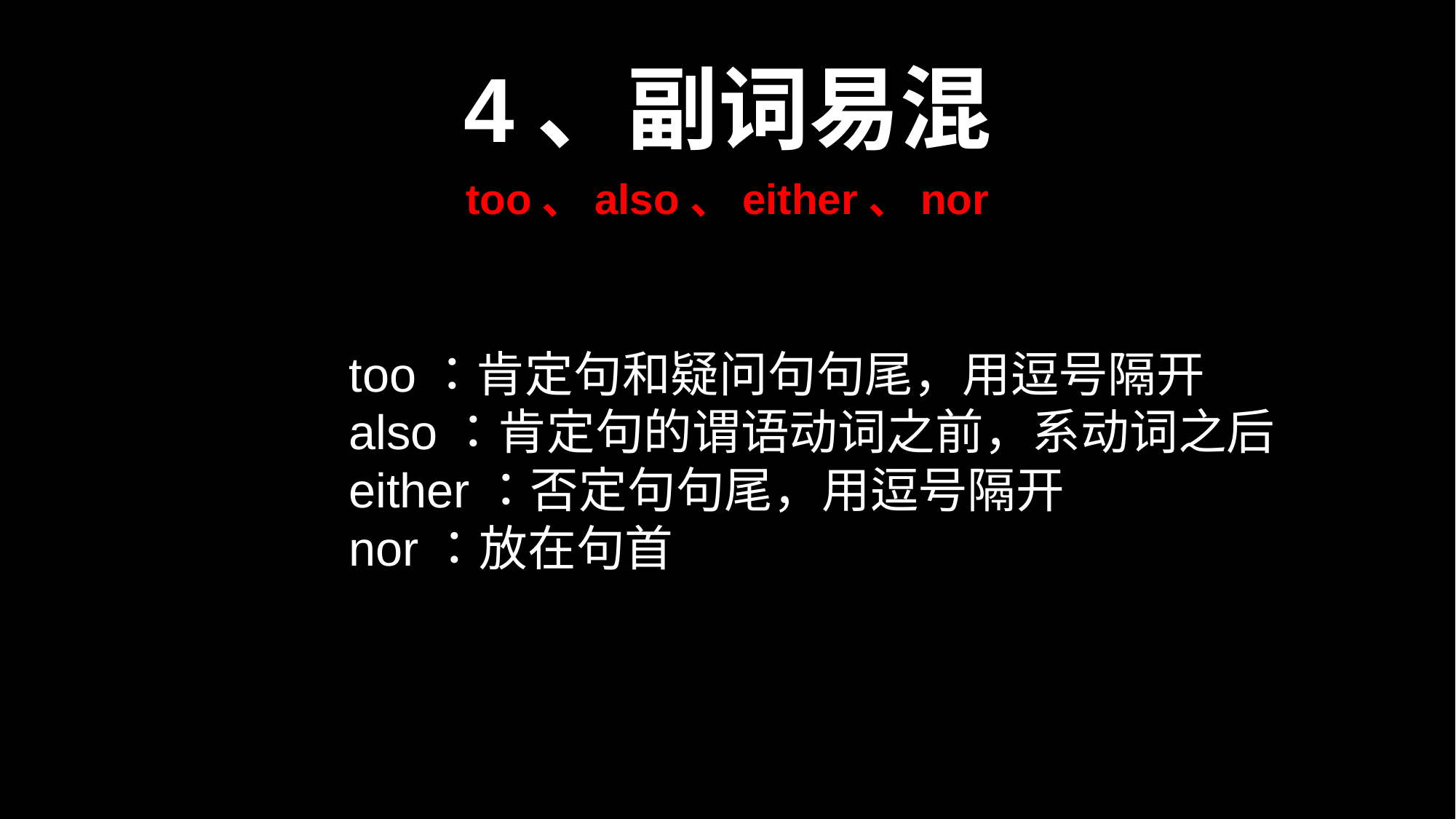

4、副词易混
too、also、either、nor
too：肯定句和疑问句句尾，用逗号隔开
also：肯定句的谓语动词之前，系动词之后
either：否定句句尾，用逗号隔开
nor：放在句首